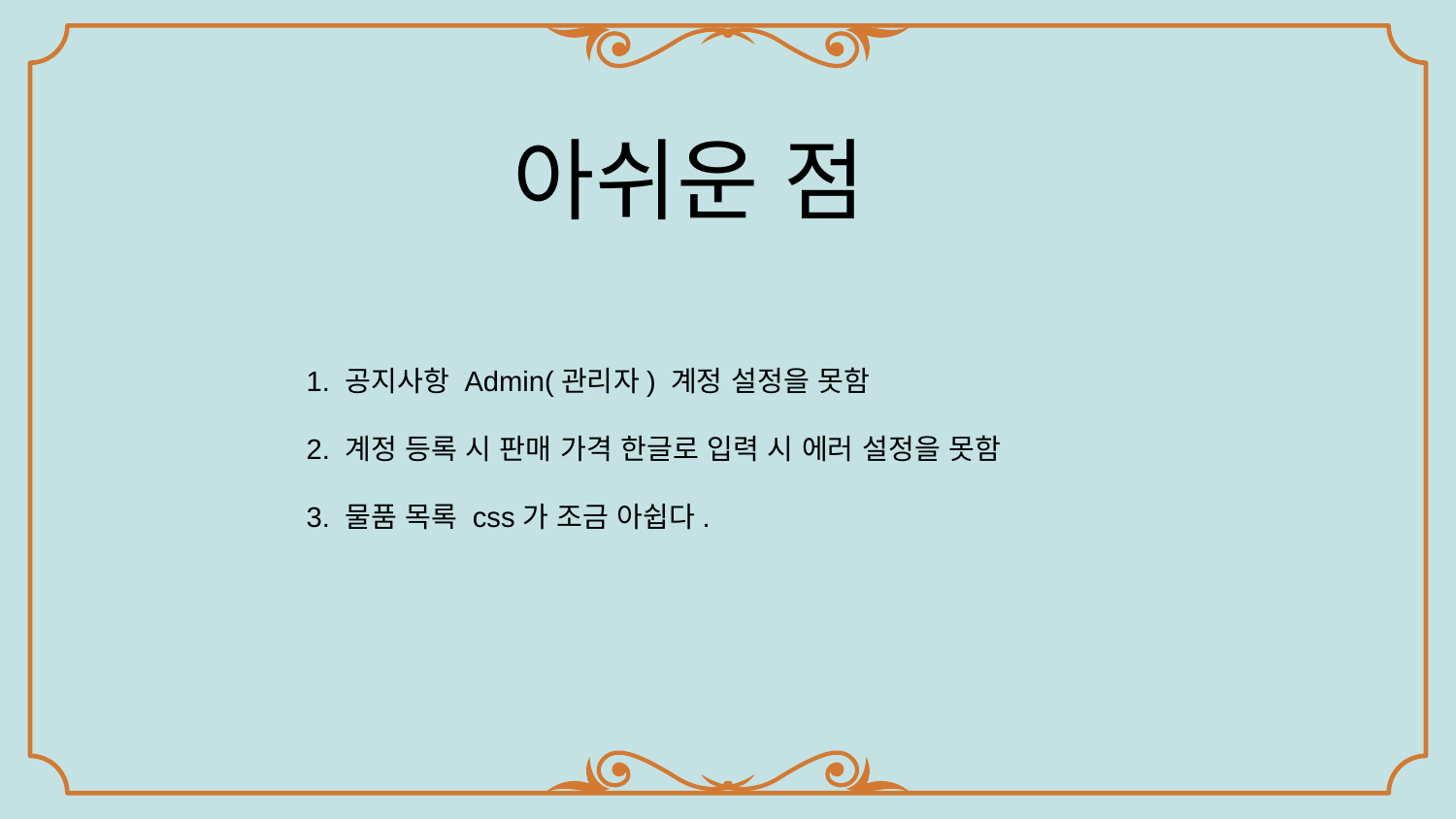

아쉬운 점
1. 공지사항 Admin(관리자) 계정 설정을 못함

2. 계정 등록 시 판매 가격 한글로 입력 시 에러 설정을 못함

3. 물품 목록 css가 조금 아쉽다.